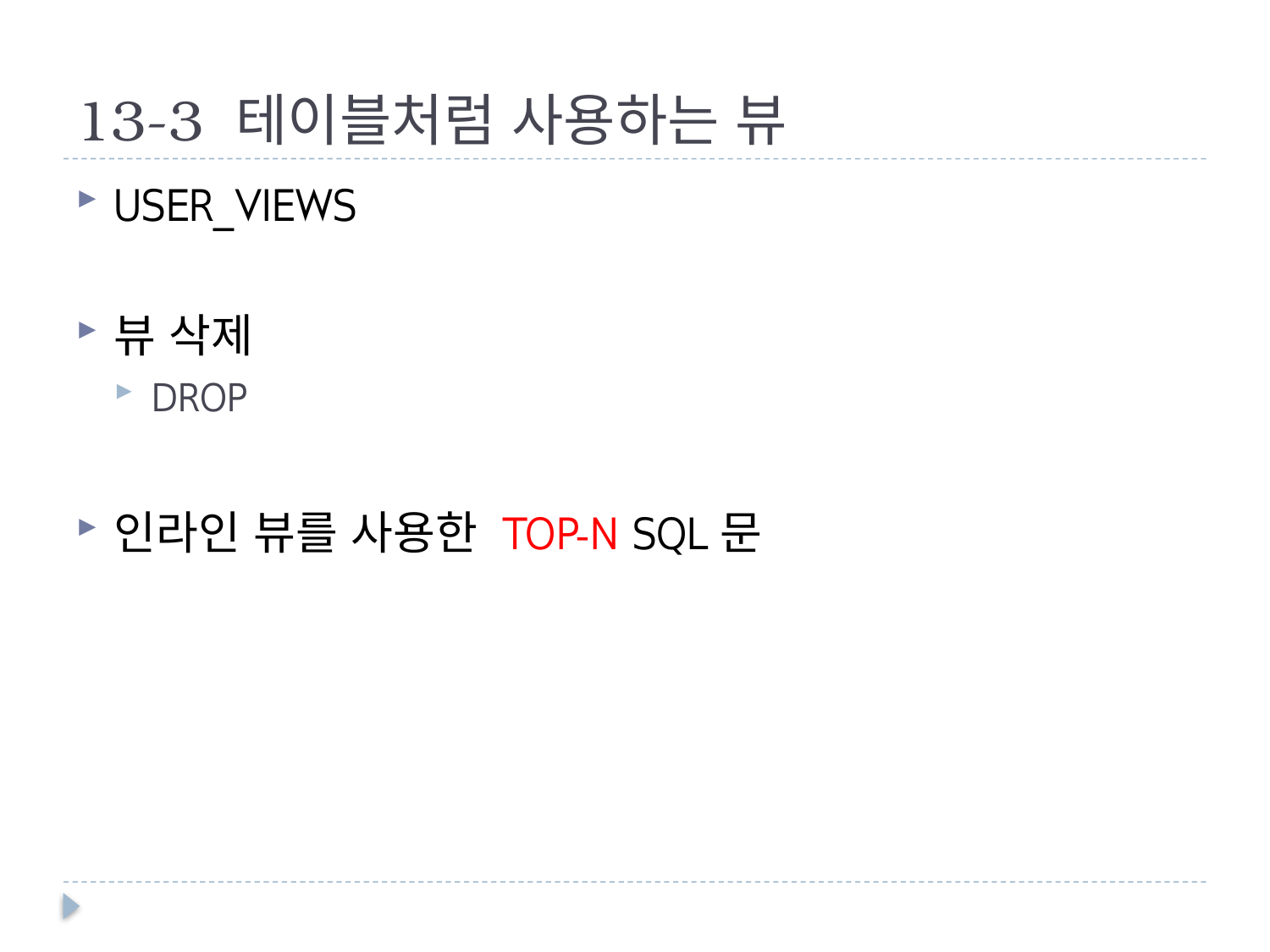

# 13-3 테이블처럼 사용하는 뷰
USER_VIEWS

뷰 삭제
DROP

인라인 뷰를 사용한 TOP-N SQL문